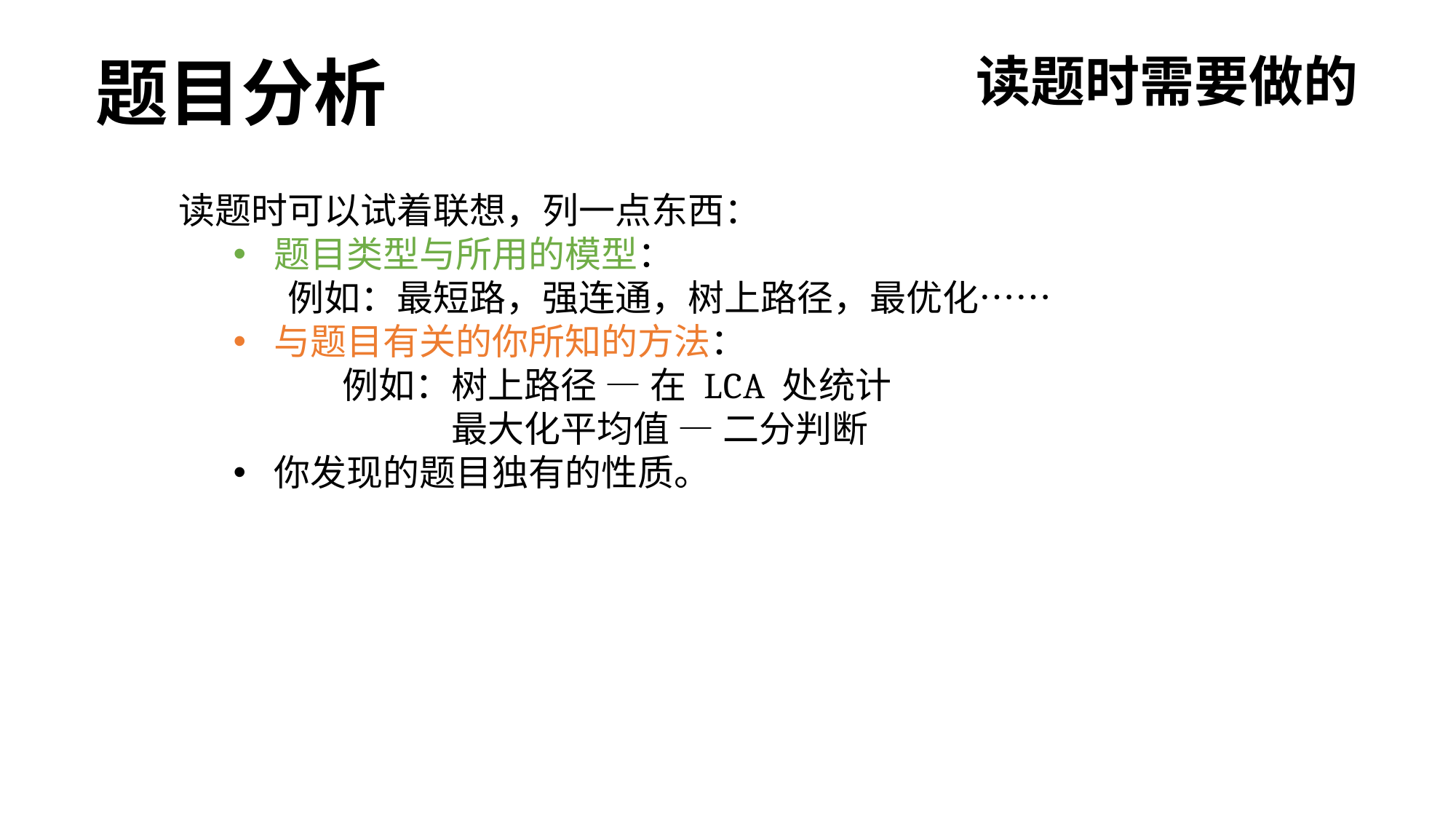

题目分析
读题时需要做的
读题时可以试着联想，列一点东西：
题目类型与所用的模型：
例如：最短路，强连通，树上路径，最优化……
与题目有关的你所知的方法：
	例如：树上路径 — 在 LCA 处统计
		最大化平均值 — 二分判断
你发现的题目独有的性质。